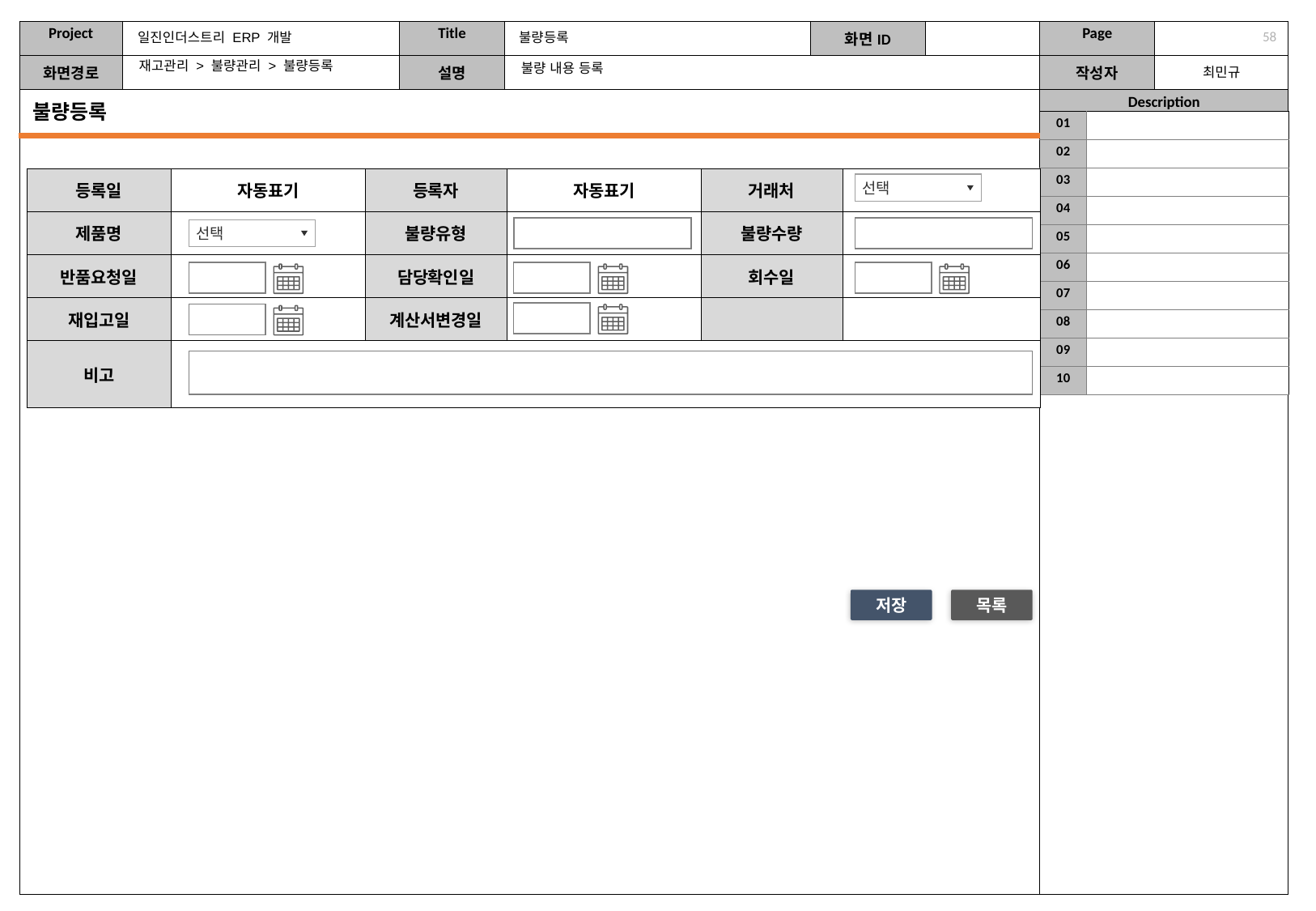

일진인더스트리 ERP 개발

불량등록
58
재고관리 > 불량관리 > 불량등록
불량 내용 등록
불량등록
| 01 |  |
| --- | --- |
| 02 |  |
| 03 |  |
| 04 |  |
| 05 |  |
| 06 |  |
| 07 |  |
| 08 |  |
| 09 |  |
| 10 |  |
| 등록일 | 자동표기 | 등록자 | 자동표기 | 거래처 |  |
| --- | --- | --- | --- | --- | --- |
| 제품명 |  | 불량유형 |  | 불량수량 |  |
| 반품요청일 |  | 담당확인일 |  | 회수일 |  |
| 재입고일 |  | 계산서변경일 |  |  |  |
| 비고 |  |  |  |  |  |
선택

선택

저장
목록